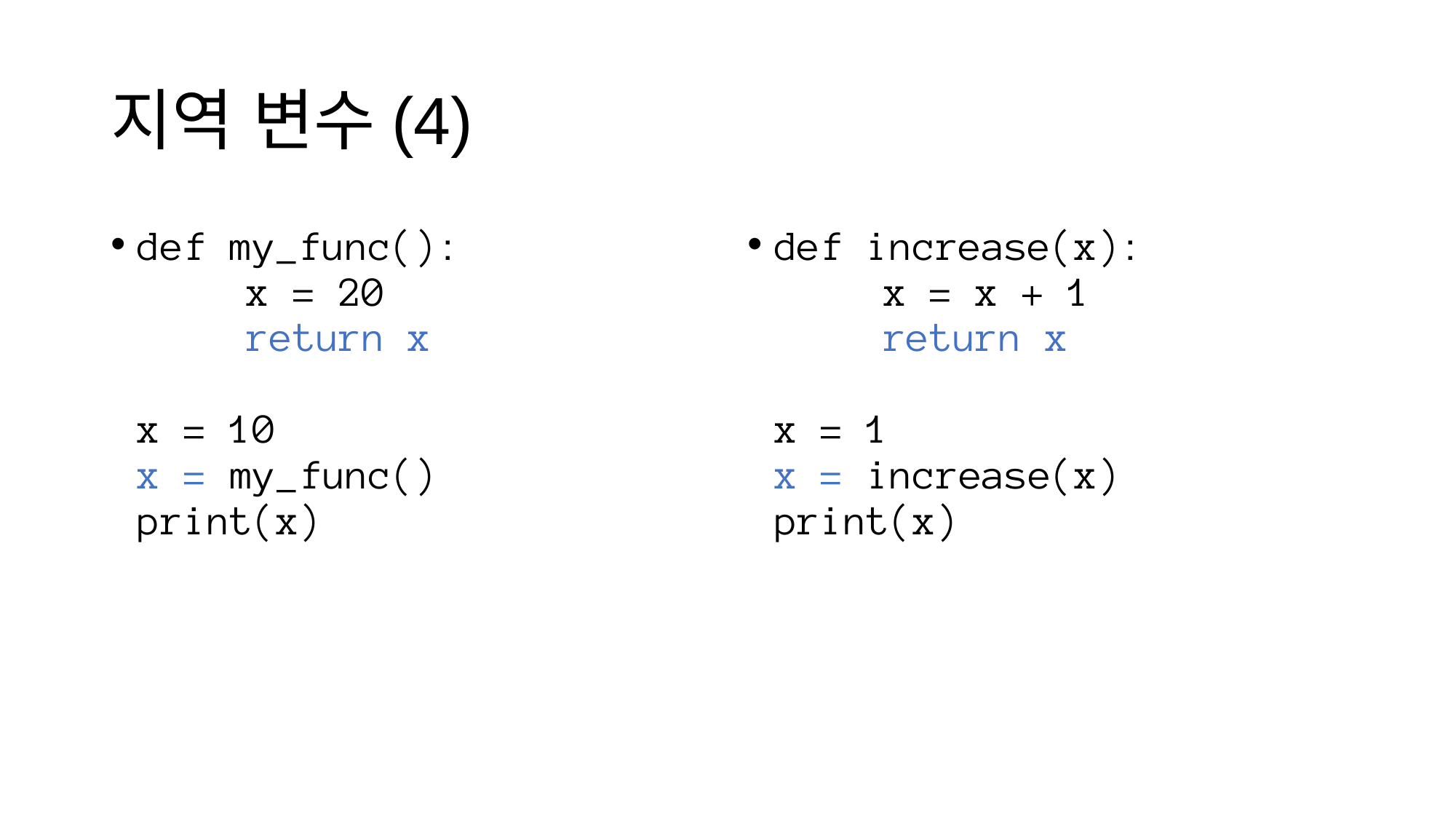

# 지역 변수(4)
def my_func():
	x = 20
	return x
x = 10
x = my_func()
print(x)

def increase(x):
	x = x + 1
	return x
x = 1
x = increase(x)
print(x)